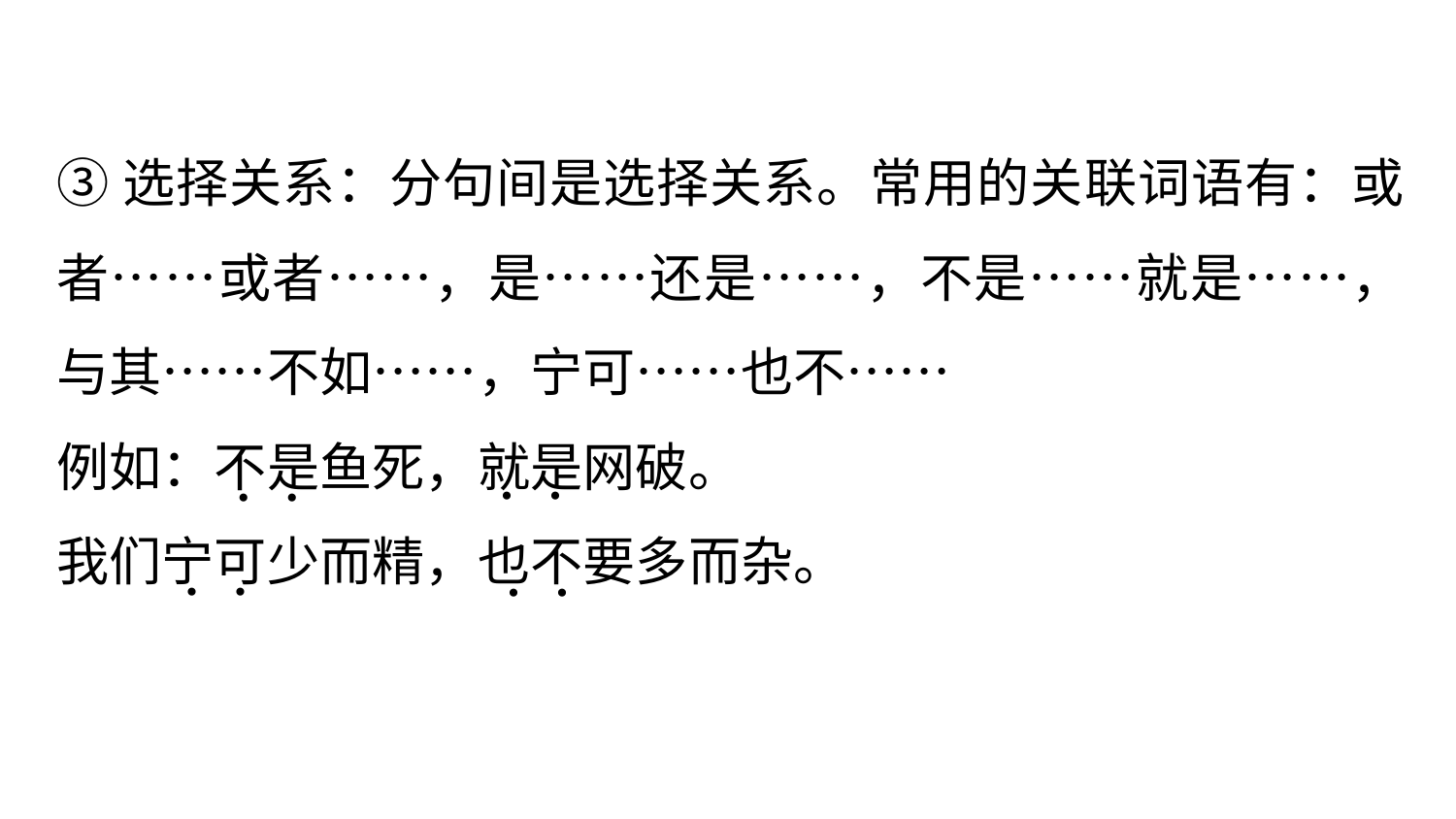

③选择关系：分句间是选择关系。常用的关联词语有：或者……或者……，是……还是……，不是……就是……，与其……不如……，宁可……也不……
例如：不是鱼死，就是网破。
我们宁可少而精，也不要多而杂。
.   .
.   .
.   .
.   .